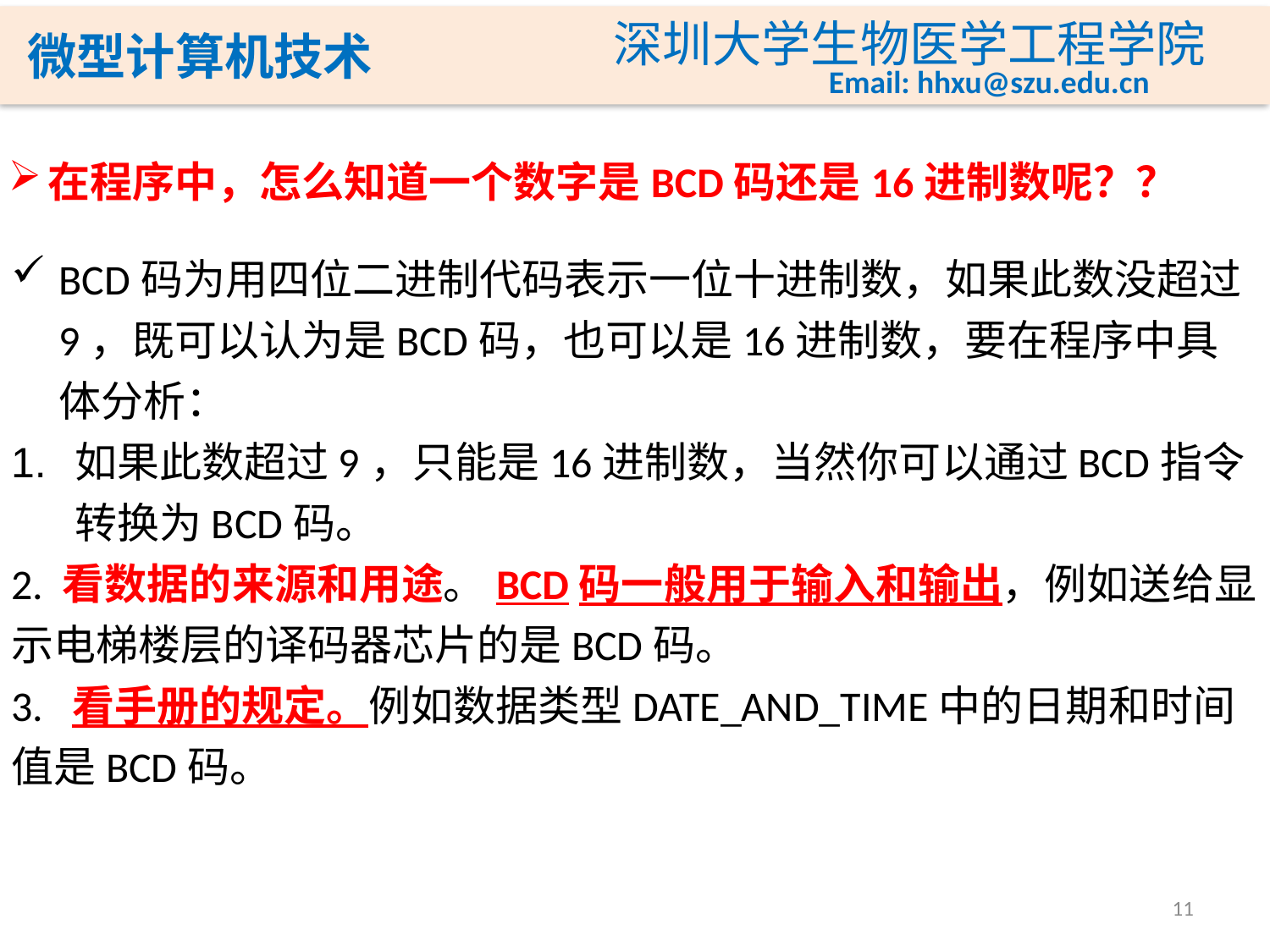

在程序中，怎么知道一个数字是BCD码还是16进制数呢？？
BCD码为用四位二进制代码表示一位十进制数，如果此数没超过9，既可以认为是BCD码，也可以是16进制数，要在程序中具体分析：
如果此数超过9，只能是16进制数，当然你可以通过BCD指令转换为BCD码。
2. 看数据的来源和用途。BCD码一般用于输入和输出，例如送给显示电梯楼层的译码器芯片的是BCD码。
3.  看手册的规定。例如数据类型DATE_AND_TIME中的日期和时间值是BCD码。
11